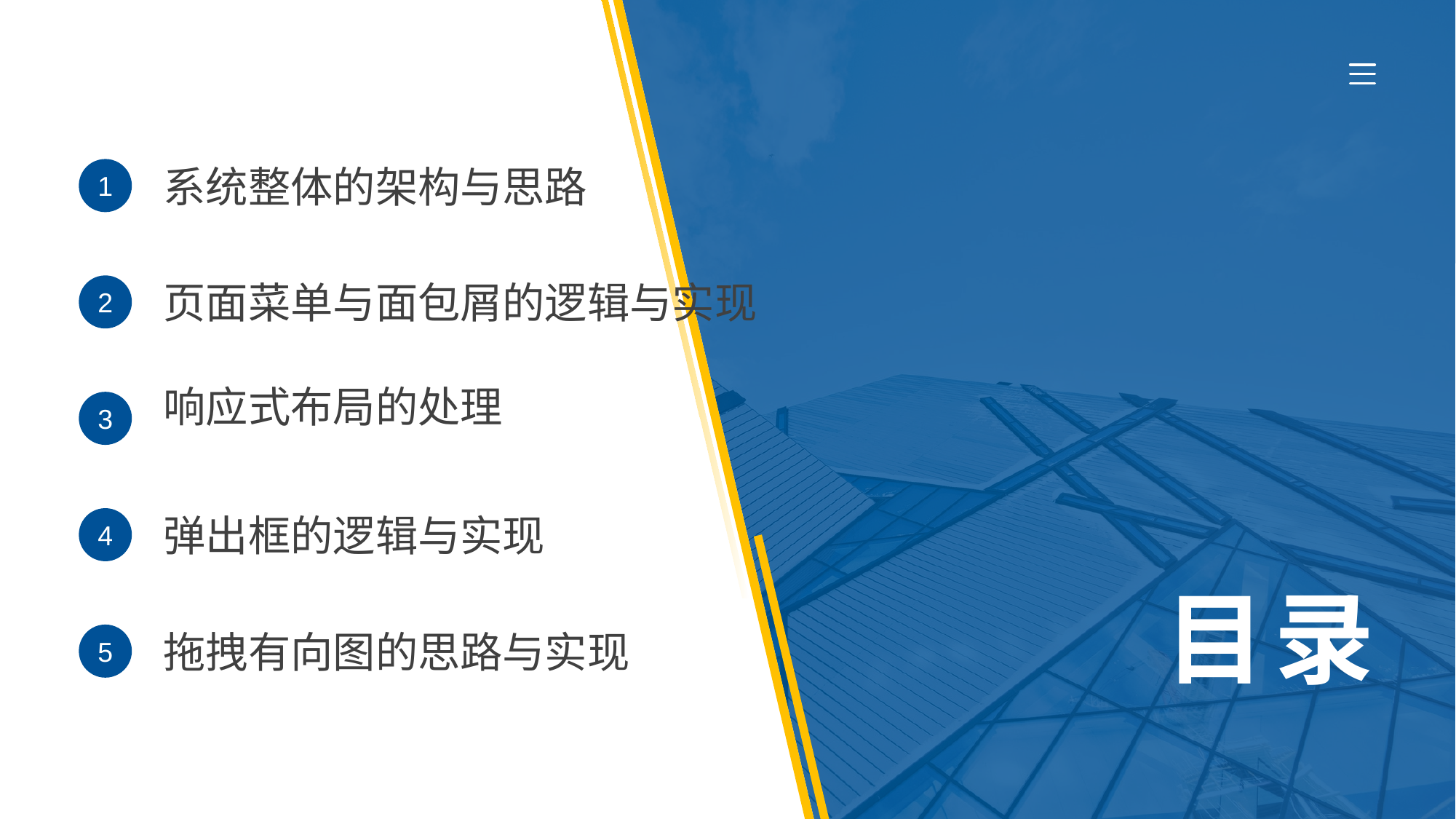

系统整体的架构与思路
页面菜单与面包屑的逻辑与实现

响应式布局的处理
弹出框的逻辑与实现

拖拽有向图的思路与实现